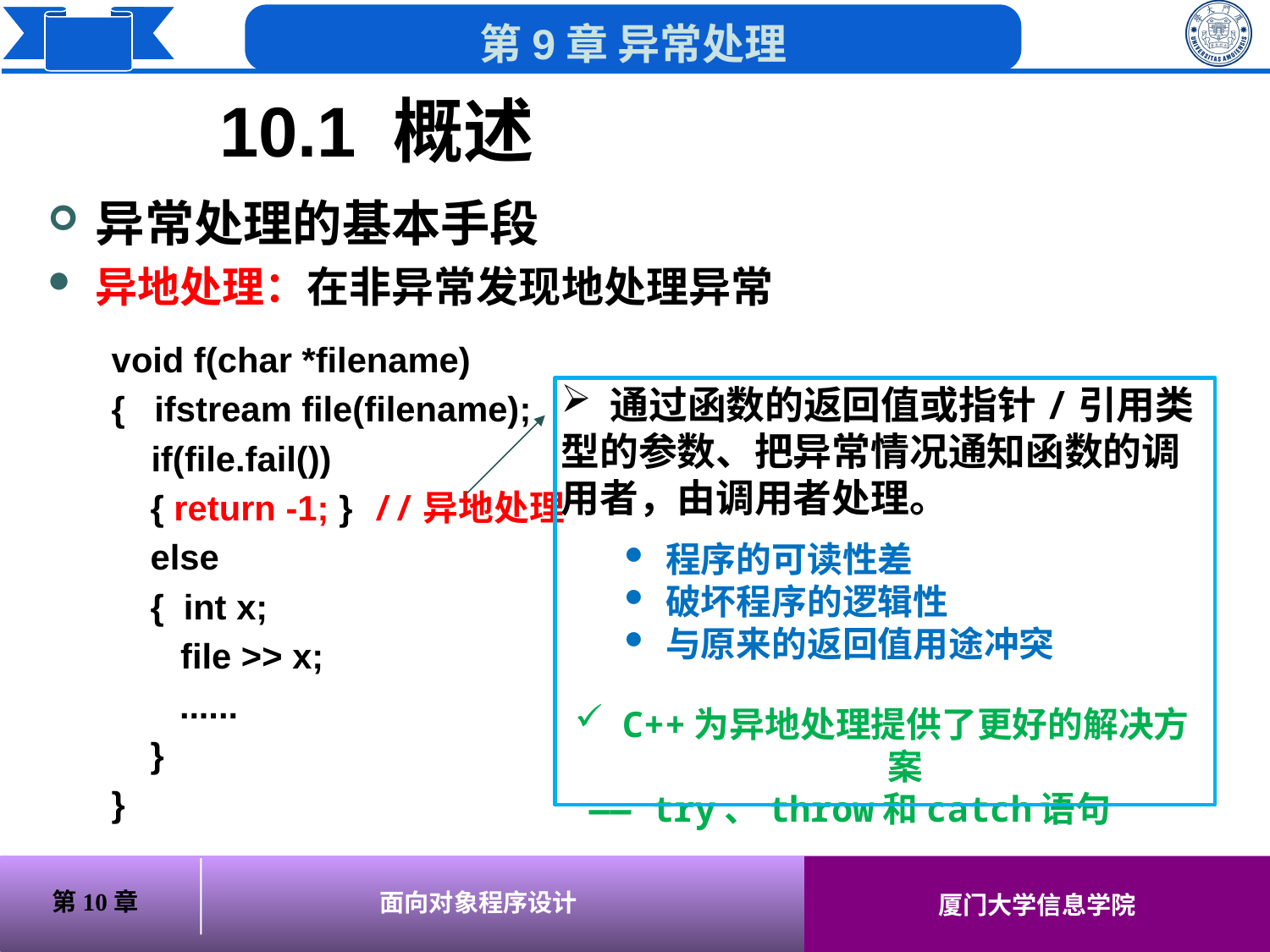

10.1 概述
异常处理的基本手段
异地处理：在非异常发现地处理异常

void f(char *filename)
{   ifstream file(filename);
	if(file.fail())
    { return -1; }  //异地处理
    else
    {  int x;
	   file >> x;
       ......
    }
}
 通过函数的返回值或指针/引用类型的参数、把异常情况通知函数的调用者，由调用者处理。

 程序的可读性差
 破坏程序的逻辑性
 与原来的返回值用途冲突

C++为异地处理提供了更好的解决方案
—— try、throw和catch语句

6